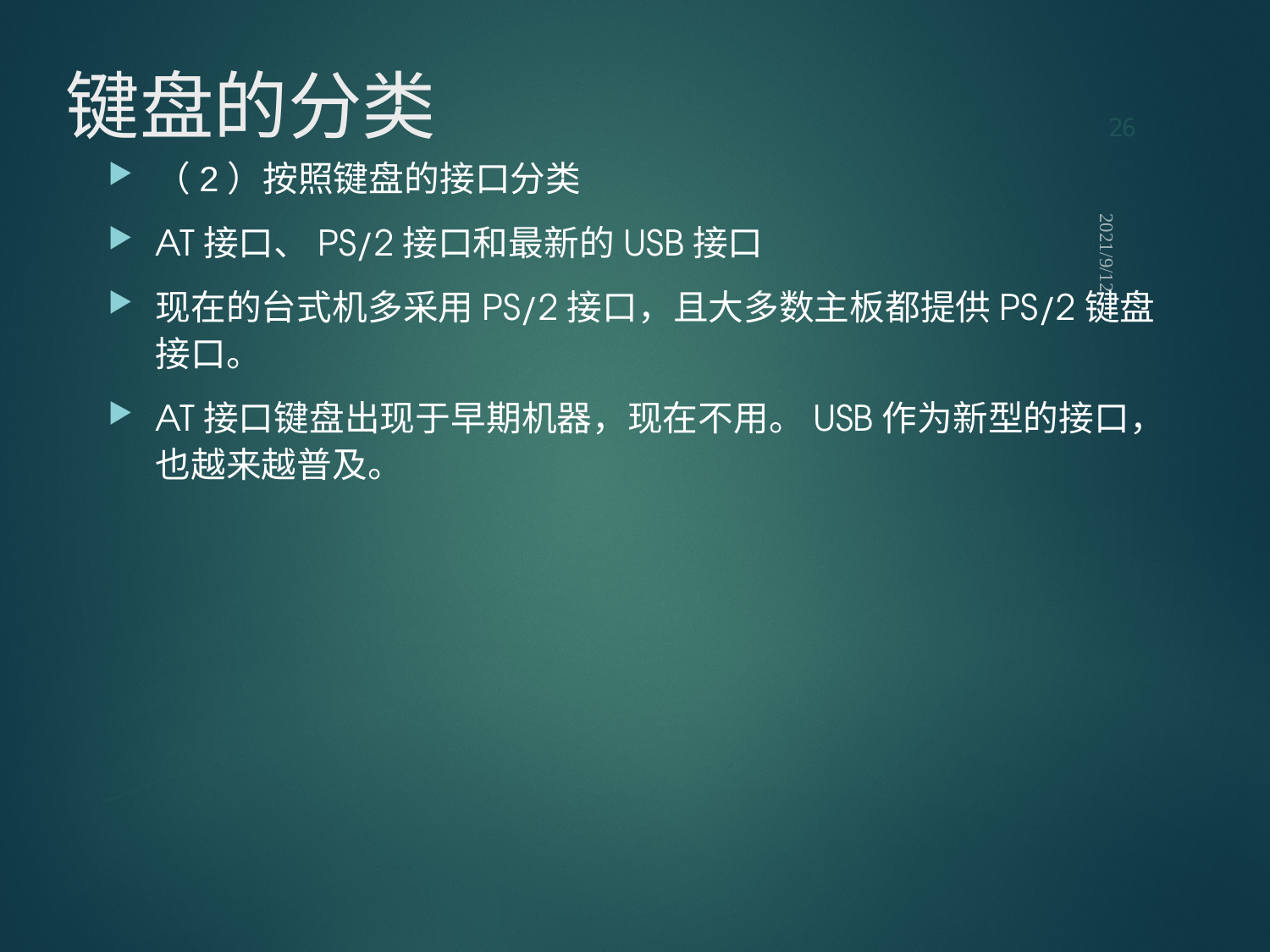

26
# 键盘的分类
（2）按照键盘的接口分类
AT接口、PS/2接口和最新的USB接口
现在的台式机多采用PS/2接口，且大多数主板都提供PS/2键盘接口。
AT接口键盘出现于早期机器，现在不用。USB作为新型的接口，也越来越普及。
2021/9/12